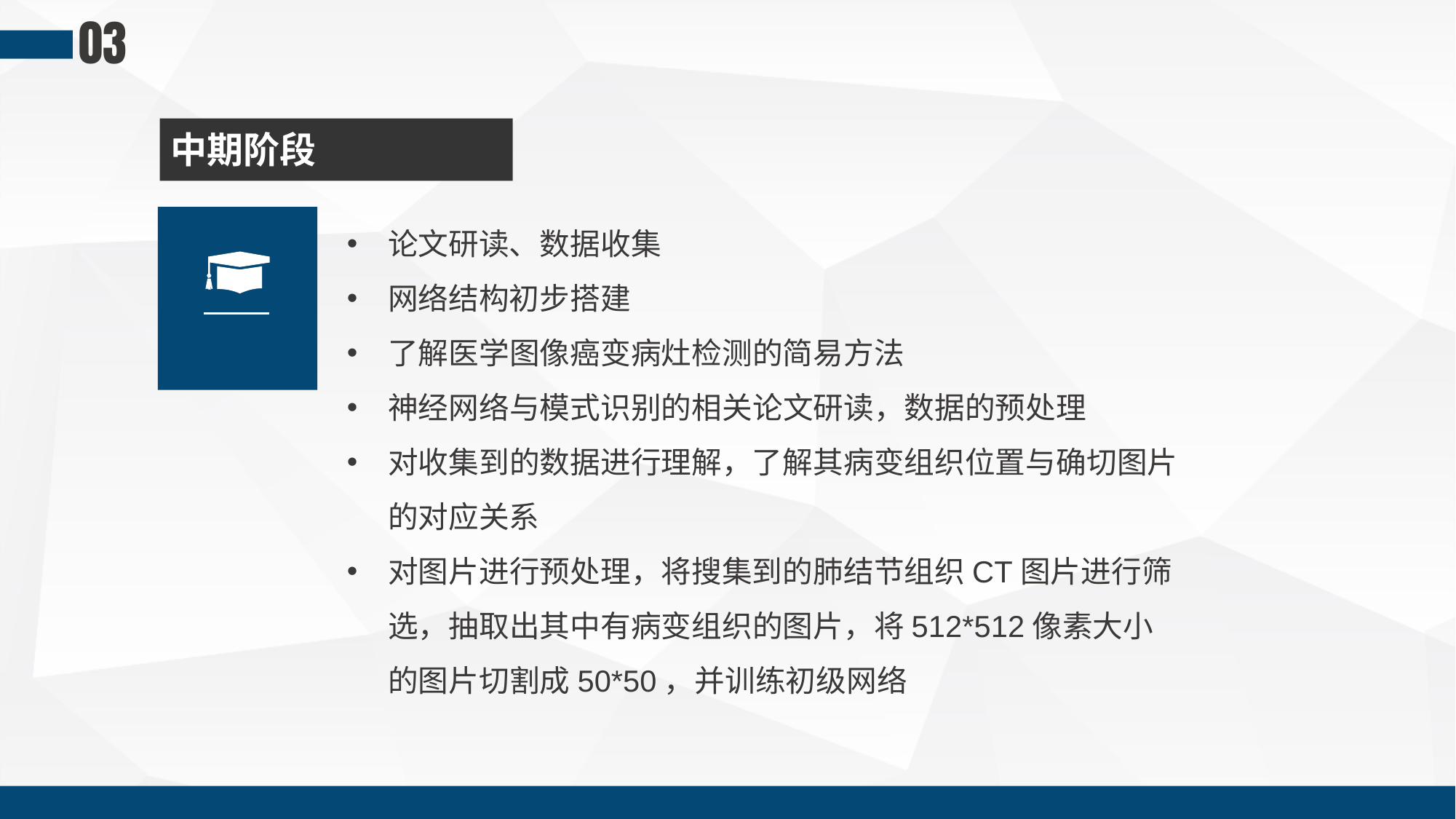

03

中期阶段
论文研读、数据收集
网络结构初步搭建
了解医学图像癌变病灶检测的简易方法
神经网络与模式识别的相关论文研读，数据的预处理
对收集到的数据进行理解，了解其病变组织位置与确切图片的对应关系
对图片进行预处理，将搜集到的肺结节组织CT图片进行筛选，抽取出其中有病变组织的图片，将512*512像素大小的图片切割成50*50，并训练初级网络